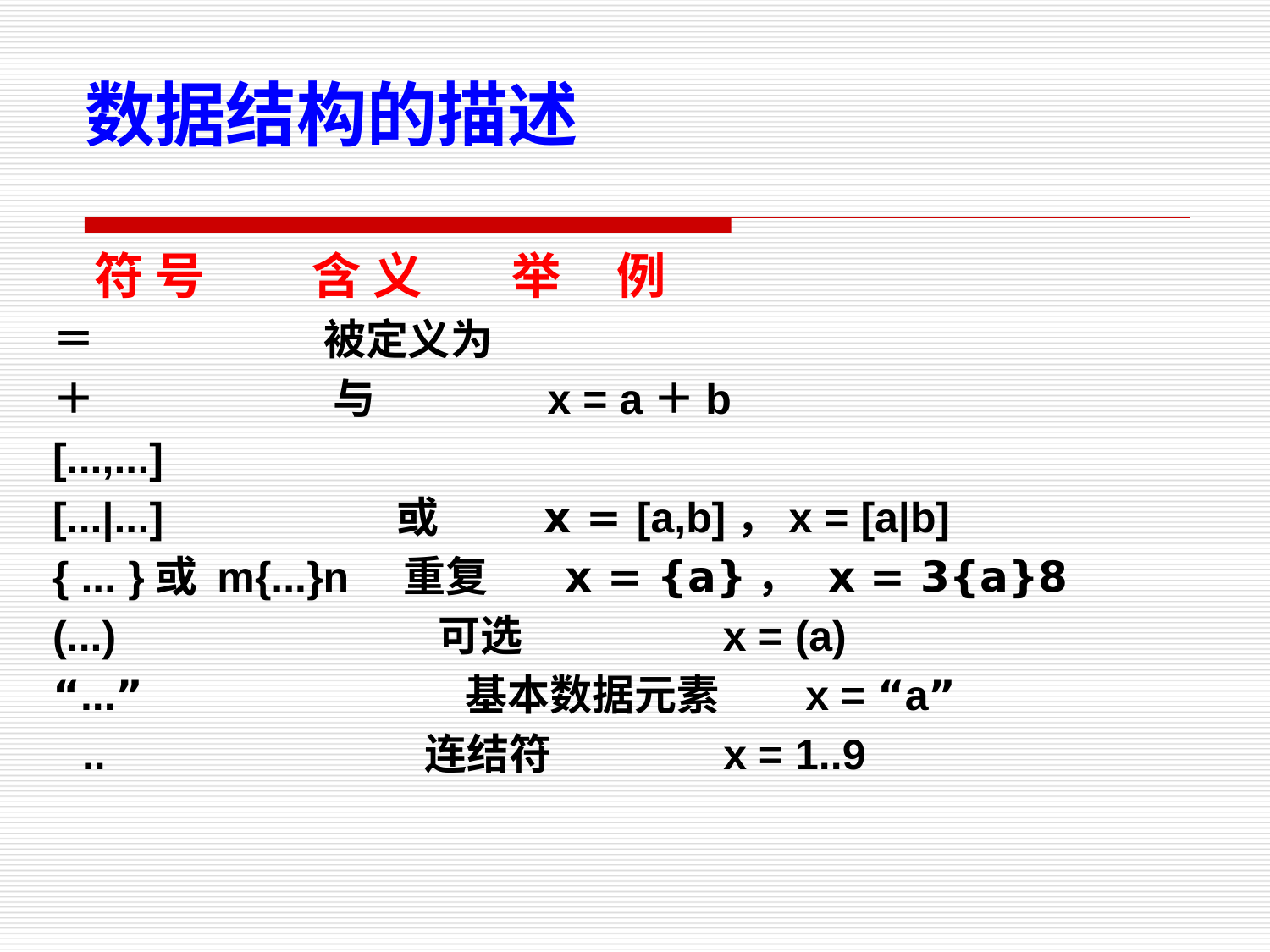

数据结构的描述
   符 号	      含 义        举     例
＝                        被定义为
＋                         与                 x = a＋b
[...,...]
[...|...]               或          x = [a,b]，x = [a|b]
{ ... }或 m{...}n   重复       x = {a}，  x = 3{a}8
(...)                     可选                    x = (a)
“...”                     基本数据元素        x = “a”
  ..	                    连结符                 x = 1..9